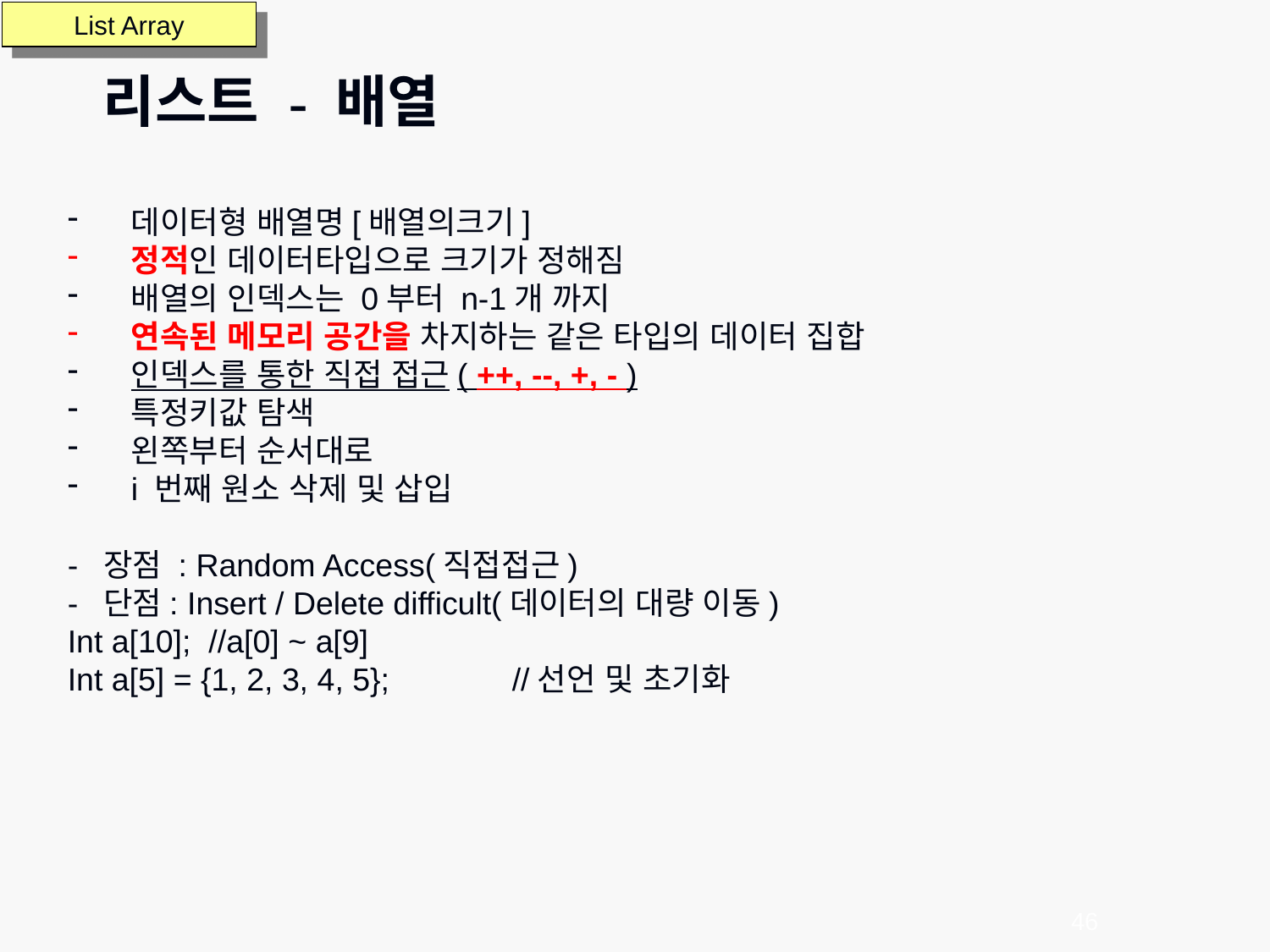

List Array
리스트 - 배열
데이터형 배열명[배열의크기]
정적인 데이터타입으로 크기가 정해짐
배열의 인덱스는 0부터 n-1개 까지
연속된 메모리 공간을 차지하는 같은 타입의 데이터 집합
인덱스를 통한 직접 접근( ++, --, +, - )
특정키값 탐색
왼쪽부터 순서대로
i 번째 원소 삭제 및 삽입

-  장점 : Random Access(직접접근)
-  단점: Insert / Delete difficult(데이터의 대량 이동)
Int a[10];  //a[0] ~ a[9]
Int a[5] = {1, 2, 3, 4, 5};	//선언 및 초기화

46